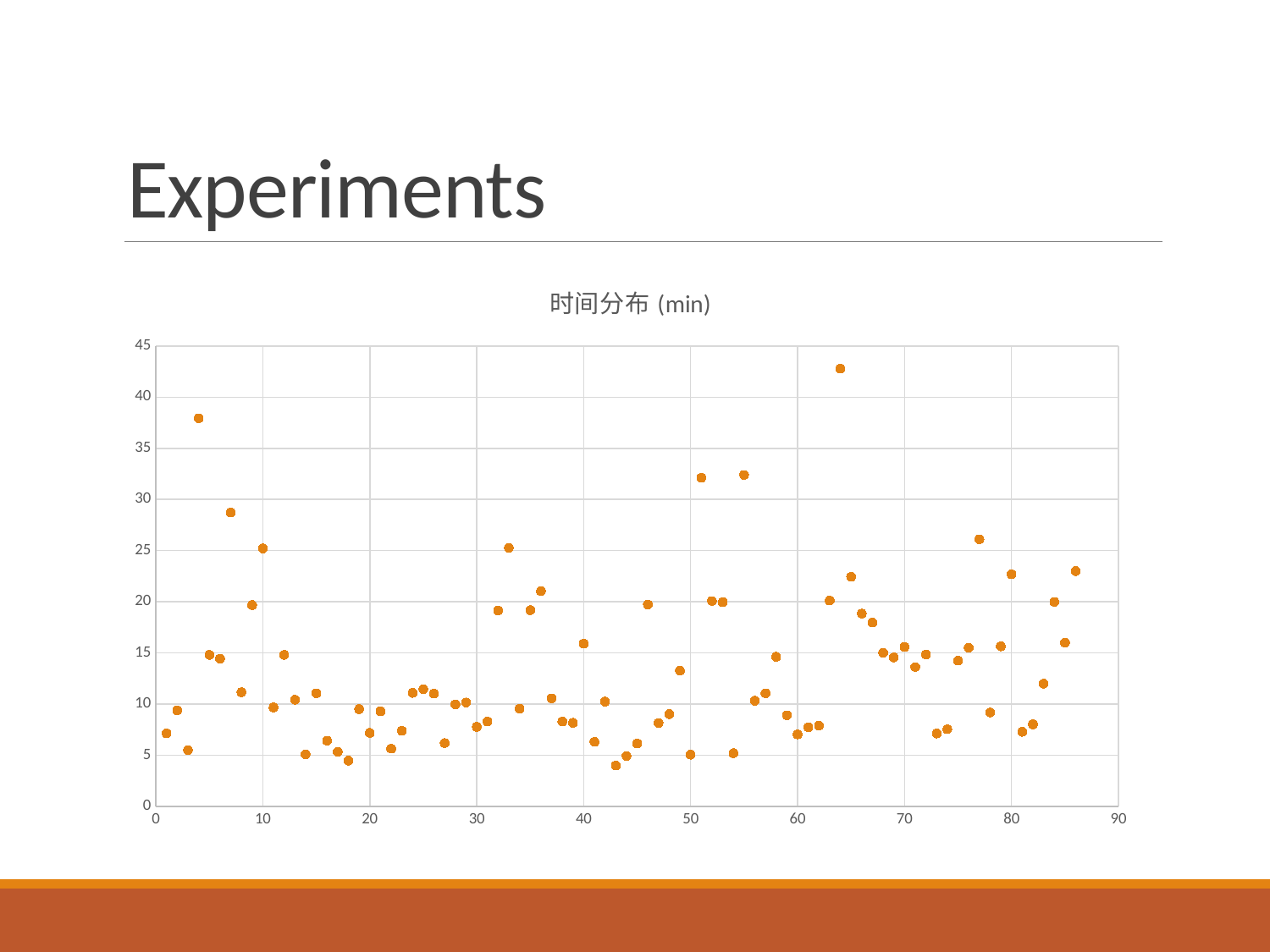

# Experiments

### Chart: 时间分布(min)

| Category | time |
|---|---|